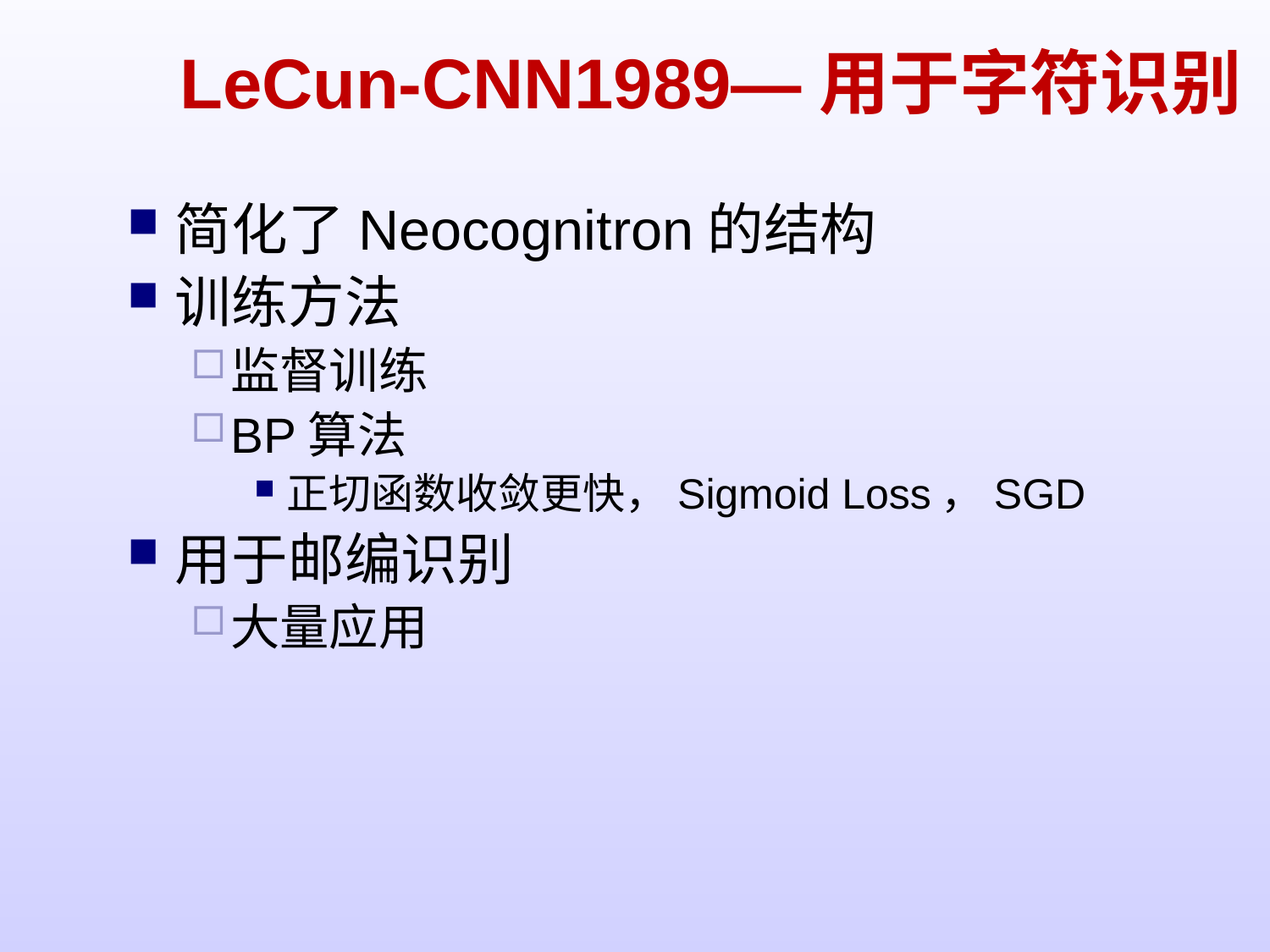

# LeCun-CNN1989—用于字符识别
简化了Neocognitron的结构
训练方法
监督训练
BP算法
正切函数收敛更快，Sigmoid Loss，SGD
用于邮编识别
大量应用

21